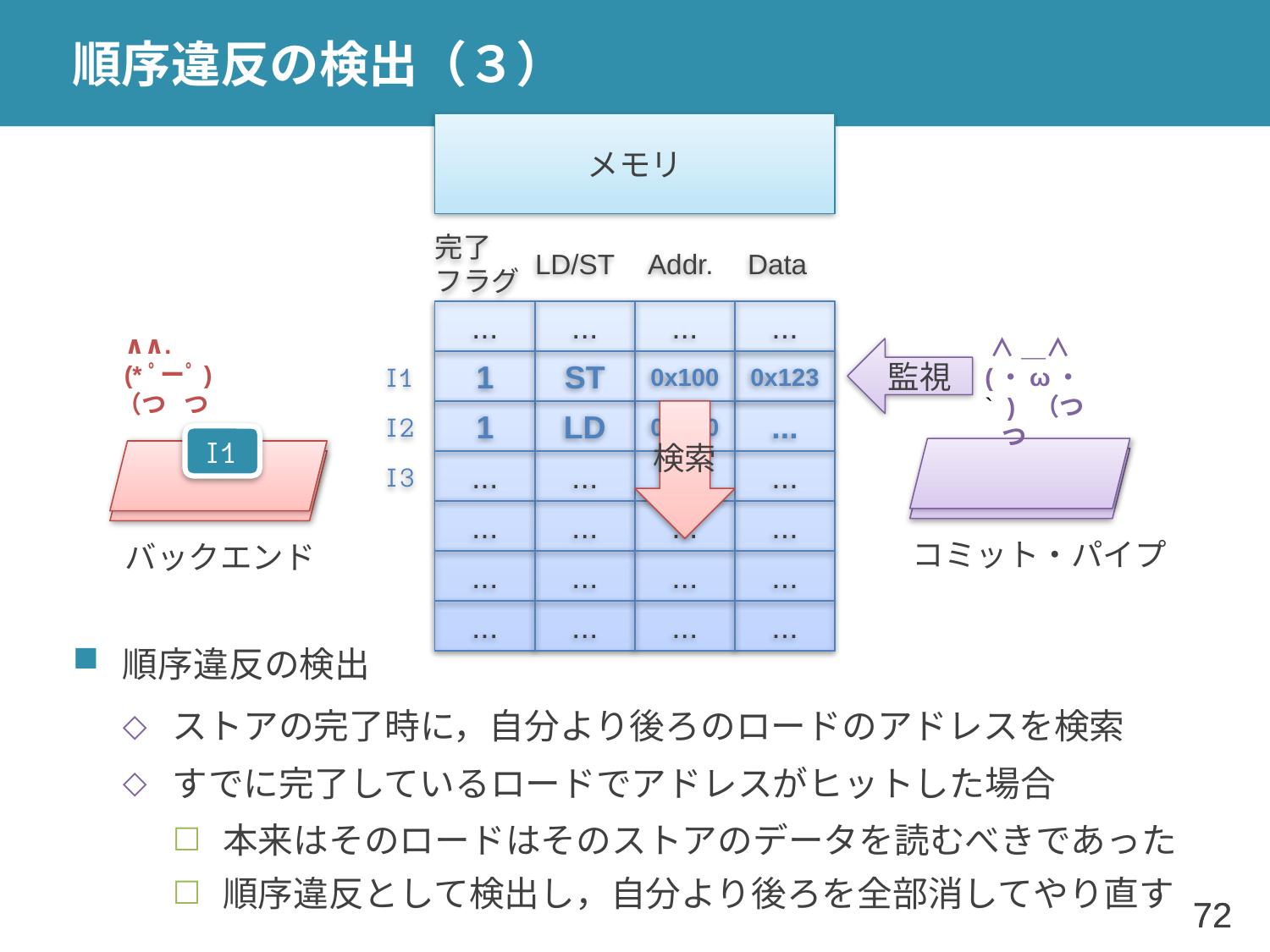

# 順序違反の検出（３）
メモリ
完了
フラグ
LD/ST
Addr.
Data

...
...
...
...
 ∧∧.
 (*ﾟーﾟ)（つ   つ
 ∧＿∧
(・ω・`  )  （つ    つ
監視
I1
1
ST
0x100

0x123
I2
1
LD
0x100
検索
...
I1

I3
...
...
...
...
...
...
...
...
コミット・パイプ
バックエンド
...
...
...
...
...
...
...
...
順序違反の検出
ストアの完了時に，自分より後ろのロードのアドレスを検索
すでに完了しているロードでアドレスがヒットした場合
本来はそのロードはそのストアのデータを読むべきであった
順序違反として検出し，自分より後ろを全部消してやり直す